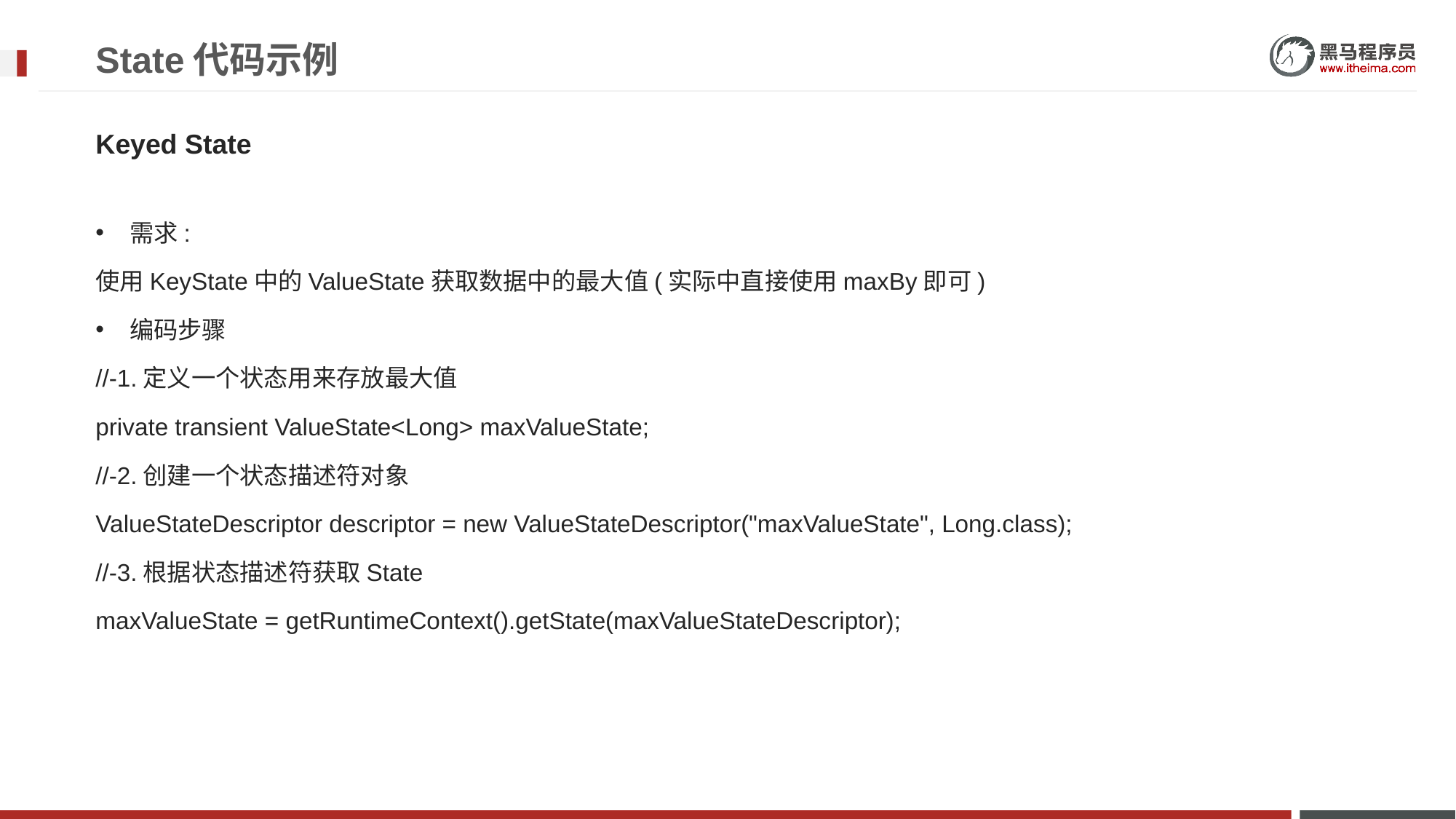

# State代码示例
Keyed State
需求:
使用KeyState中的ValueState获取数据中的最大值(实际中直接使用maxBy即可)
编码步骤
//-1.定义一个状态用来存放最大值
private transient ValueState<Long> maxValueState;
//-2.创建一个状态描述符对象
ValueStateDescriptor descriptor = new ValueStateDescriptor("maxValueState", Long.class);
//-3.根据状态描述符获取State
maxValueState = getRuntimeContext().getState(maxValueStateDescriptor);